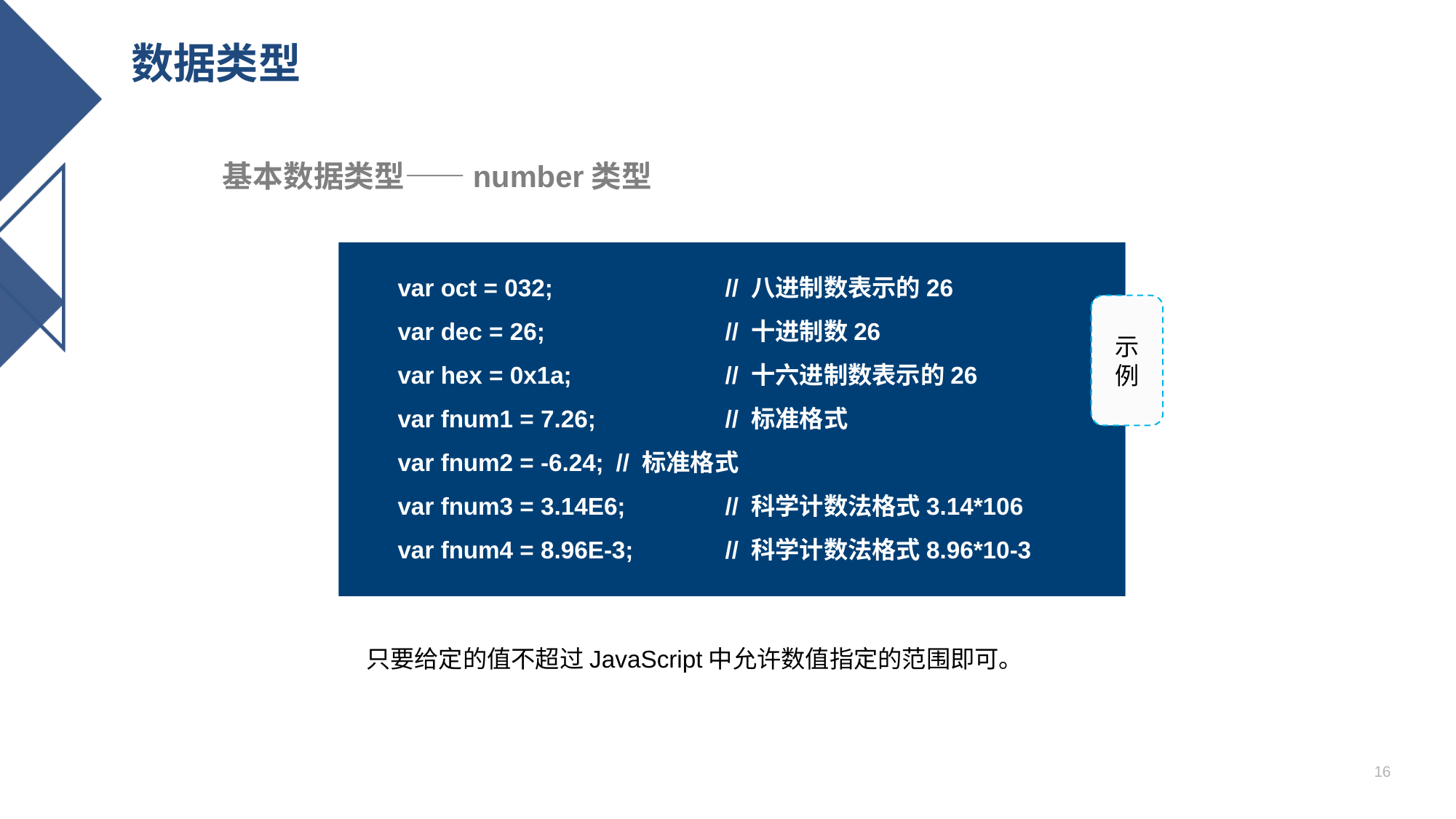

# 数据类型
基本数据类型——number类型

var oct = 032;		// 八进制数表示的26
var dec = 26;		// 十进制数26
var hex = 0x1a;		// 十六进制数表示的26
var fnum1 = 7.26;		// 标准格式
var fnum2 = -6.24;	// 标准格式
var fnum3 = 3.14E6;	// 科学计数法格式3.14*106
var fnum4 = 8.96E-3;	// 科学计数法格式8.96*10-3
示例
只要给定的值不超过JavaScript中允许数值指定的范围即可。
16